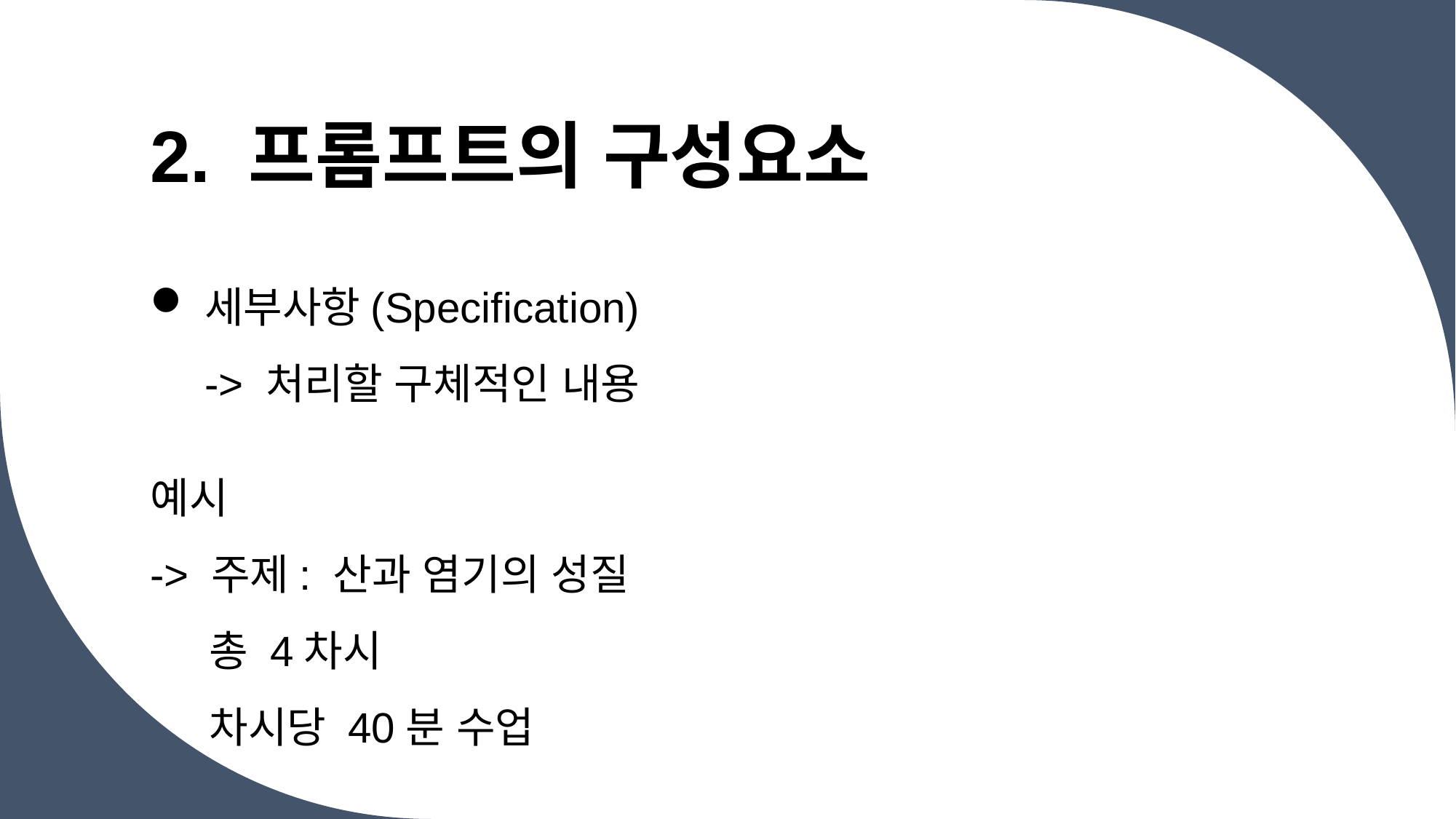

# 2. 프롬프트의 구성요소
세부사항(Specification)
-> 처리할 구체적인 내용
예시
-> 주제: 산과 염기의 성질
     총 4차시
     차시당 40분 수업